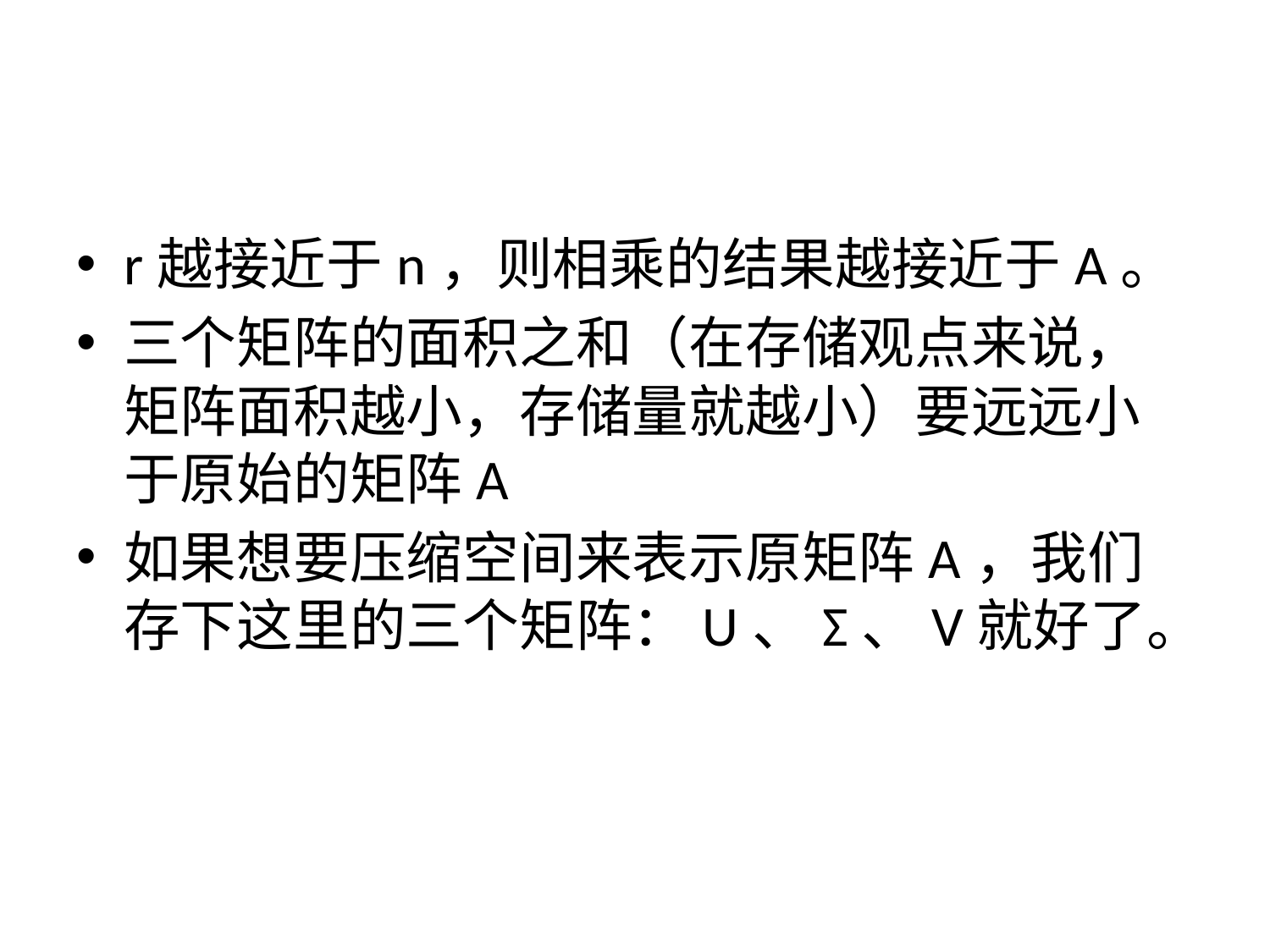

#
r越接近于n，则相乘的结果越接近于A。
三个矩阵的面积之和（在存储观点来说，矩阵面积越小，存储量就越小）要远远小于原始的矩阵A
如果想要压缩空间来表示原矩阵A，我们存下这里的三个矩阵：U、Σ、V就好了。